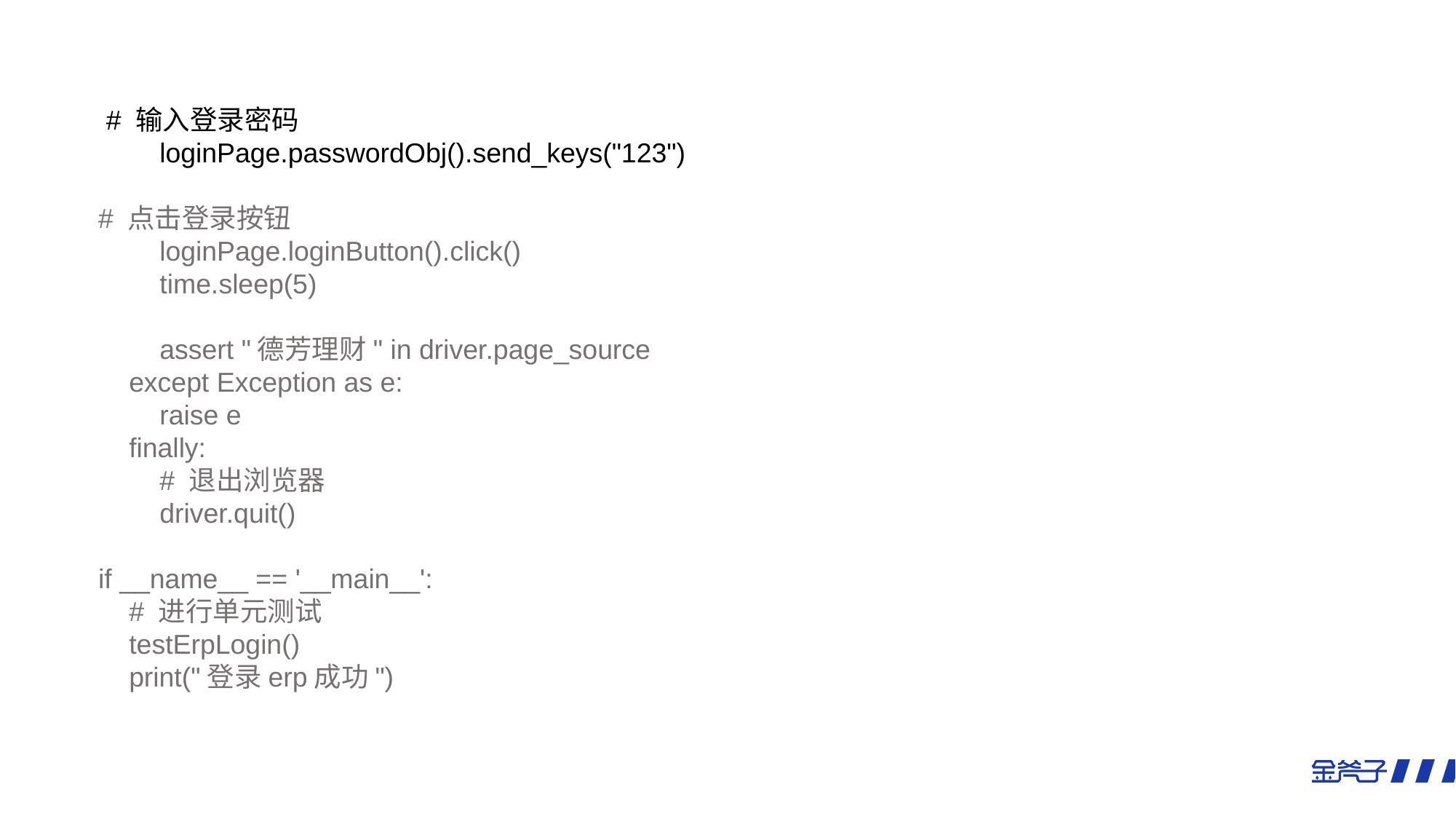

# 输入登录密码
        loginPage.passwordObj().send_keys("123")

# 点击登录按钮
        loginPage.loginButton().click()
        time.sleep(5)

        assert "德芳理财" in driver.page_source
    except Exception as e:
        raise e
    finally:
        # 退出浏览器
        driver.quit()

if __name__ == '__main__':
    # 进行单元测试
    testErpLogin()
    print("登录erp成功")